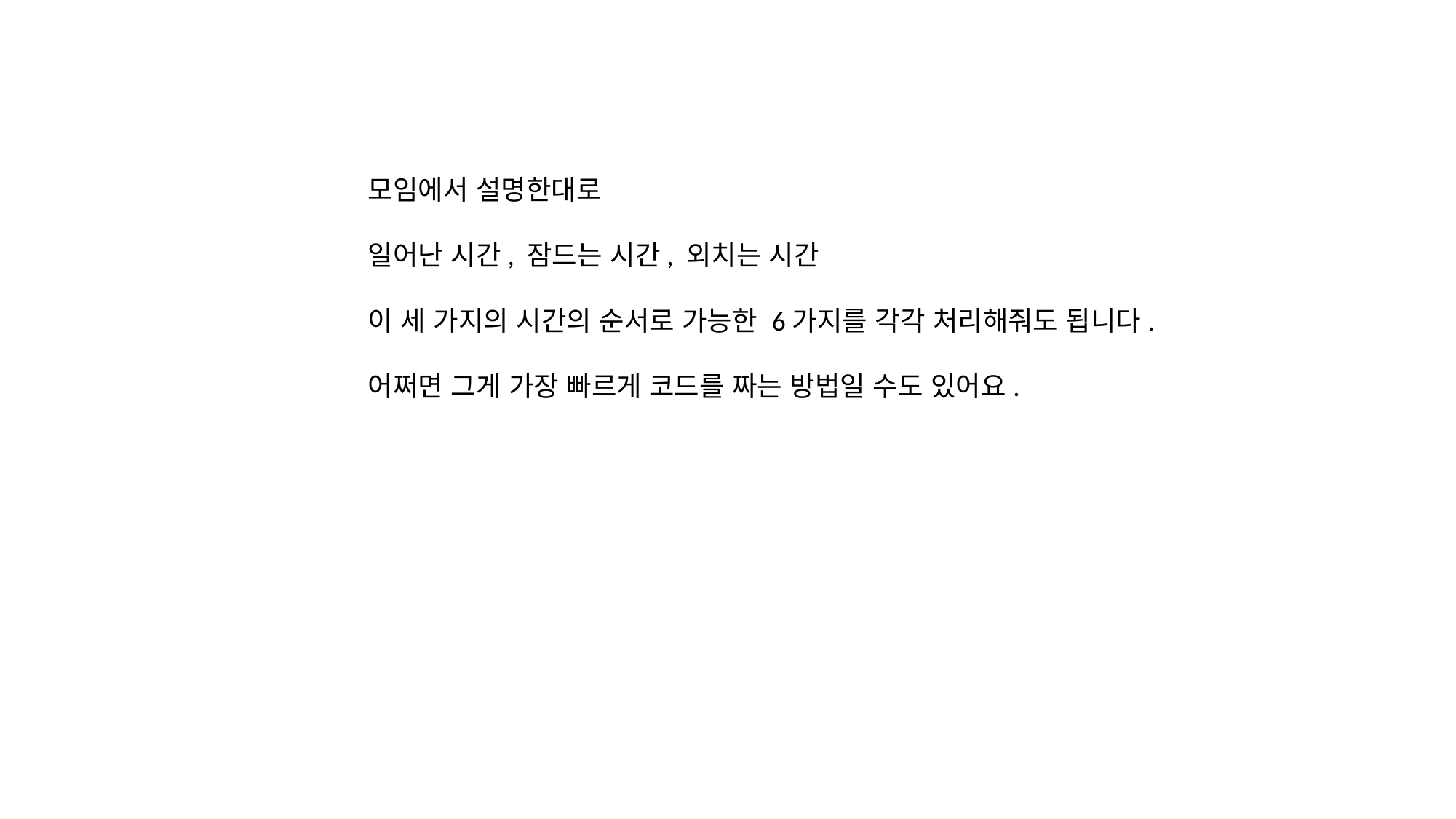

모임에서 설명한대로

일어난 시간, 잠드는 시간, 외치는 시간

이 세 가지의 시간의 순서로 가능한 6가지를 각각 처리해줘도 됩니다.

어쩌면 그게 가장 빠르게 코드를 짜는 방법일 수도 있어요.